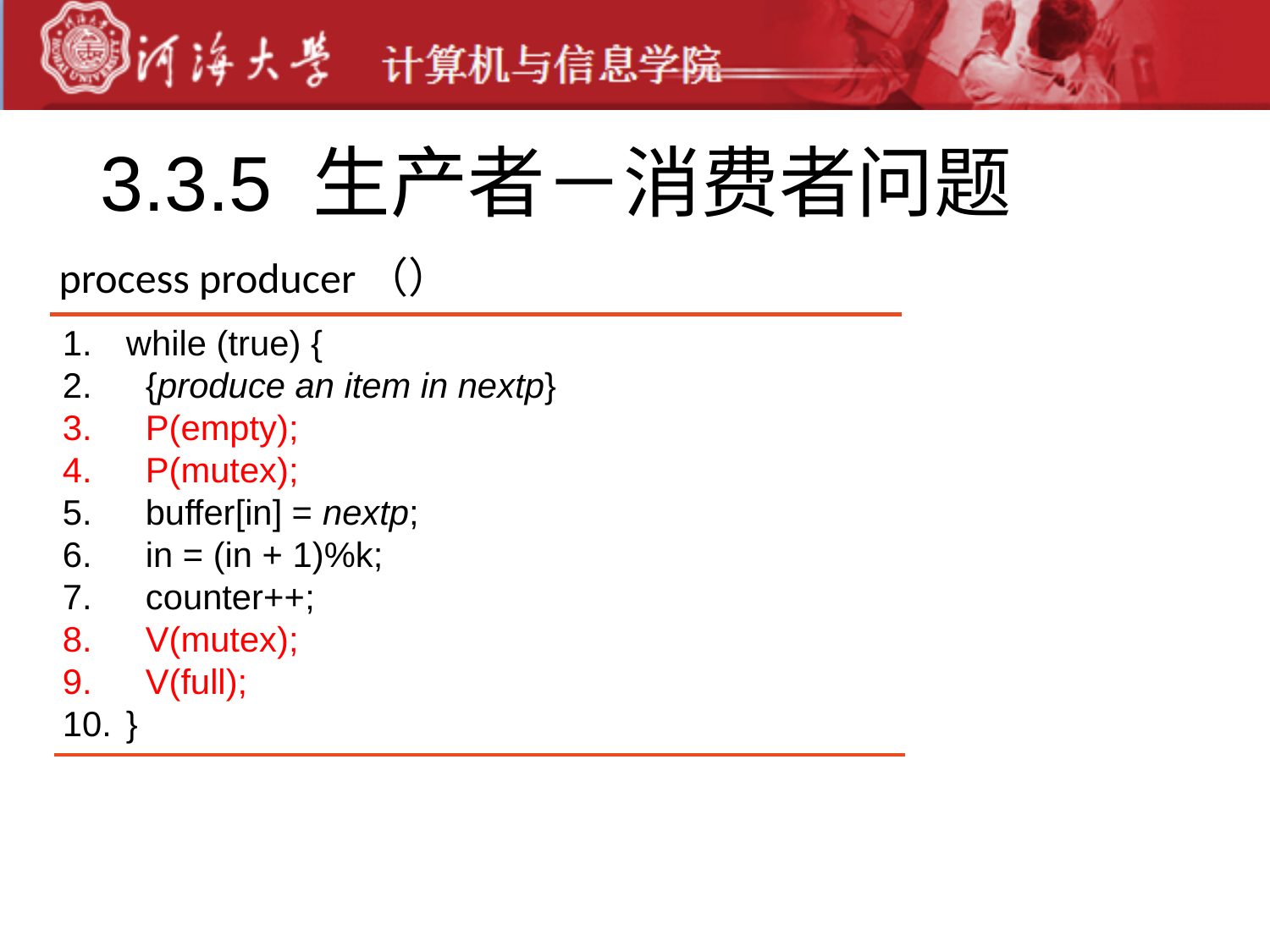

# 3.3.5 生产者－消费者问题
process producer（）
while (true) {
  {produce an item in nextp}
  P(empty);
  P(mutex);
  buffer[in] = nextp;
  in = (in + 1)%k;
  counter++;
  V(mutex);
  V(full);
}